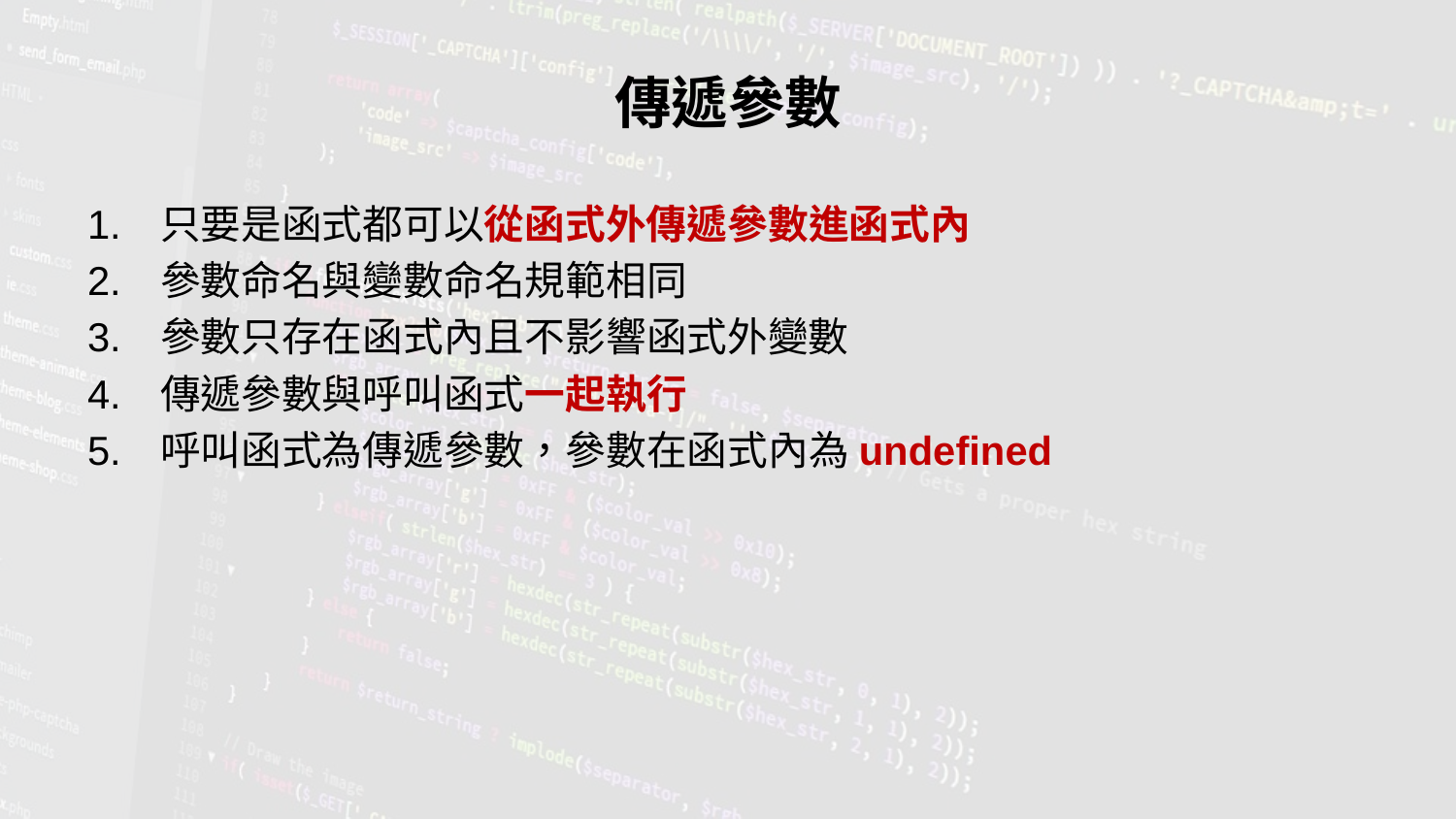

# 傳遞參數
只要是函式都可以從函式外傳遞參數進函式內
參數命名與變數命名規範相同
參數只存在函式內且不影響函式外變數
傳遞參數與呼叫函式一起執行
呼叫函式為傳遞參數，參數在函式內為undefined